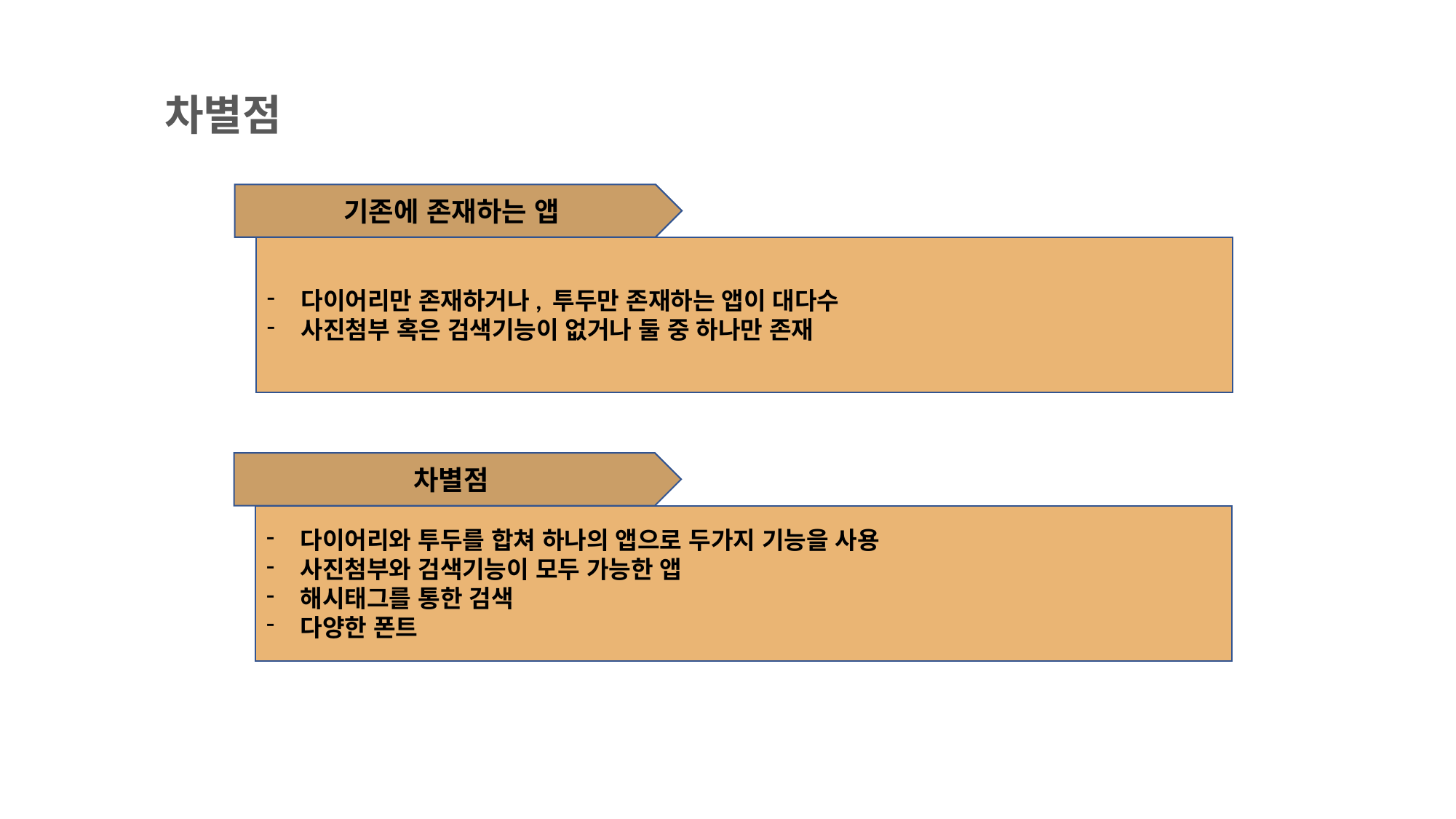

차별점
기존에 존재하는 앱
다이어리만 존재하거나, 투두만 존재하는 앱이 대다수
사진첨부 혹은 검색기능이 없거나 둘 중 하나만 존재
차별점
다이어리와 투두를 합쳐 하나의 앱으로 두가지 기능을 사용
사진첨부와 검색기능이 모두 가능한 앱
해시태그를 통한 검색
다양한 폰트